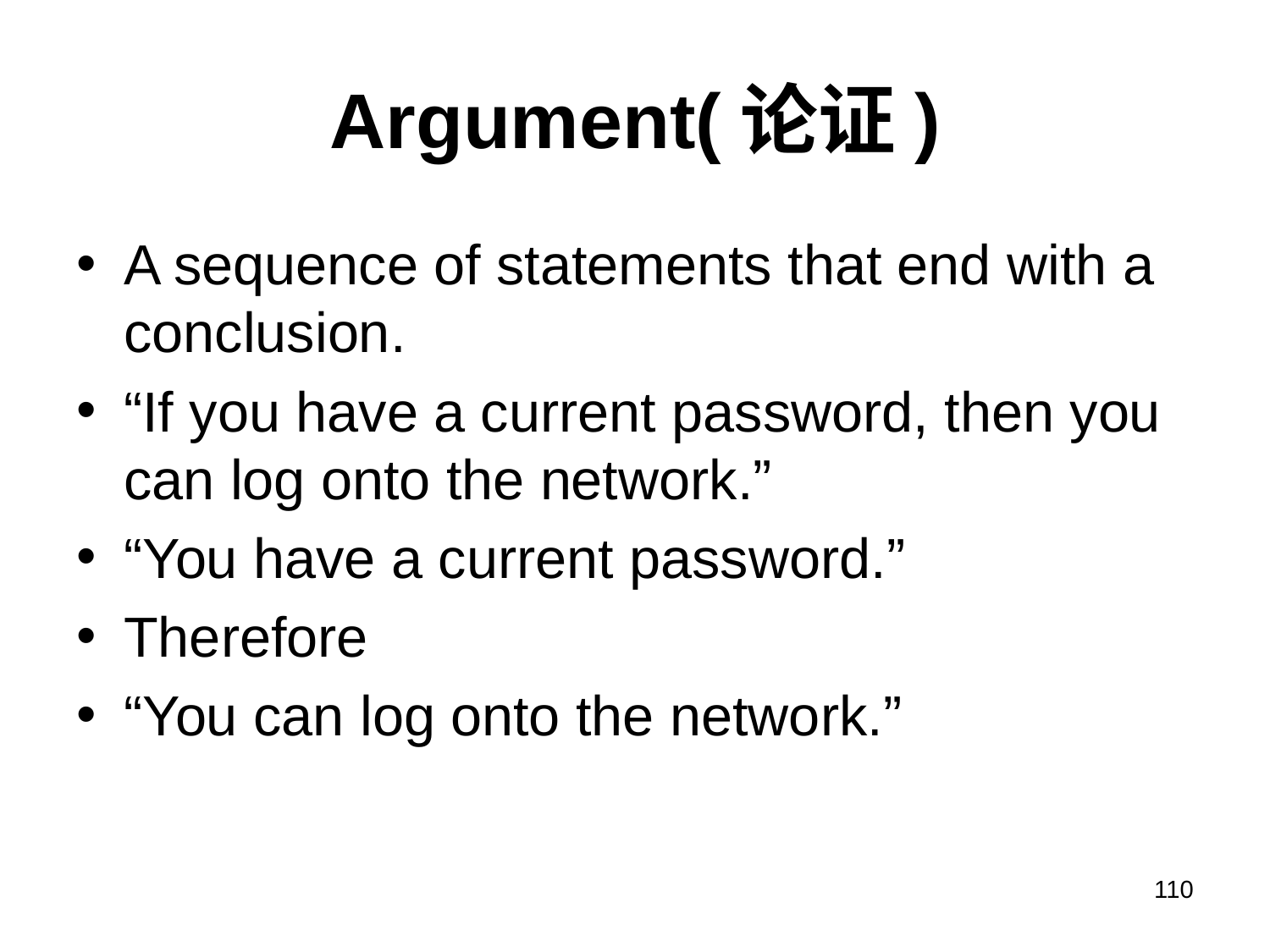

# Argument(论证)
A sequence of statements that end with a conclusion.
“If you have a current password, then you can log onto the network.”
“You have a current password.”
Therefore
“You can log onto the network.”
110